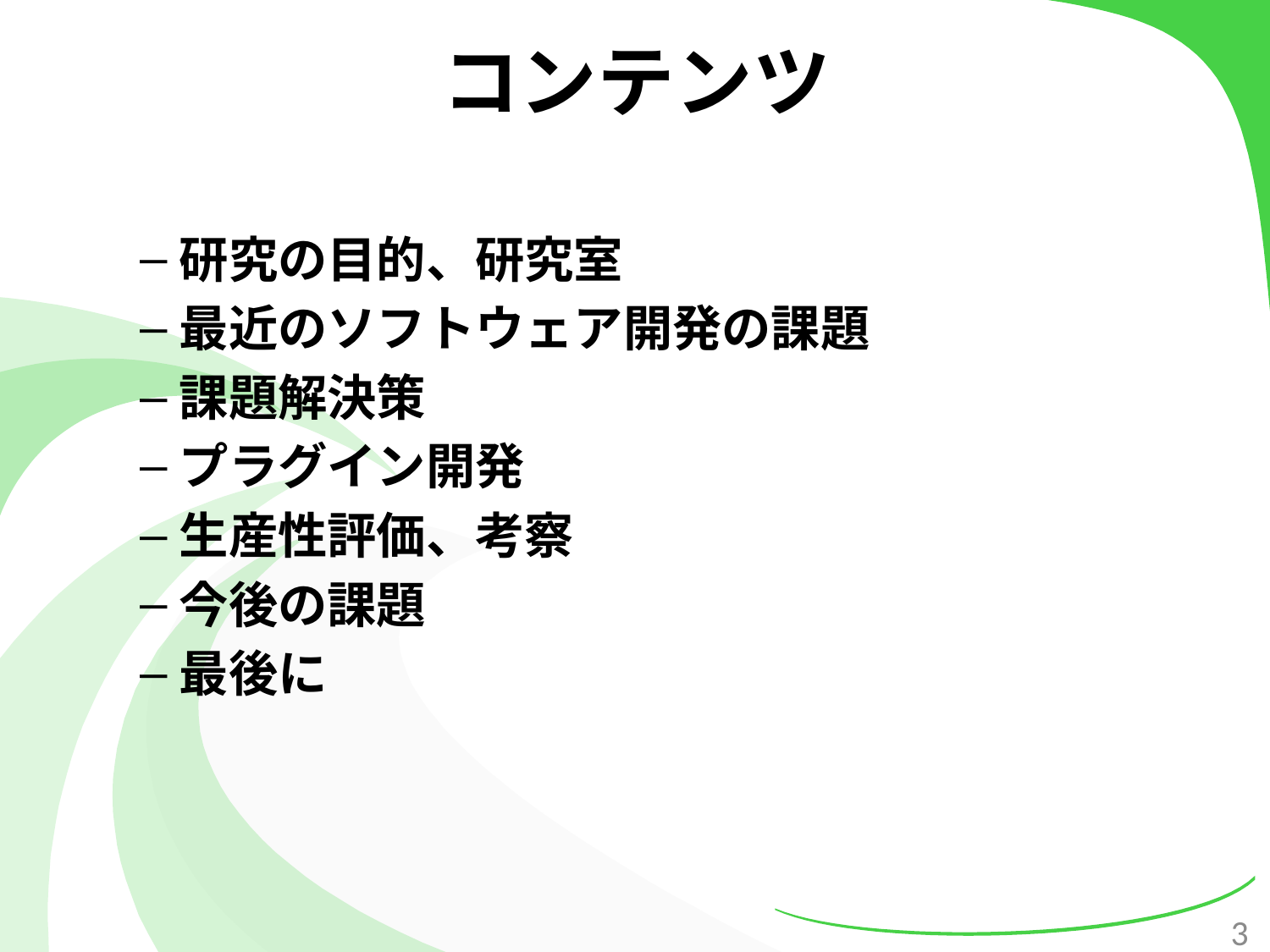

# コンテンツ
研究の目的、研究室
最近のソフトウェア開発の課題
課題解決策
プラグイン開発
生産性評価、考察
今後の課題
最後に